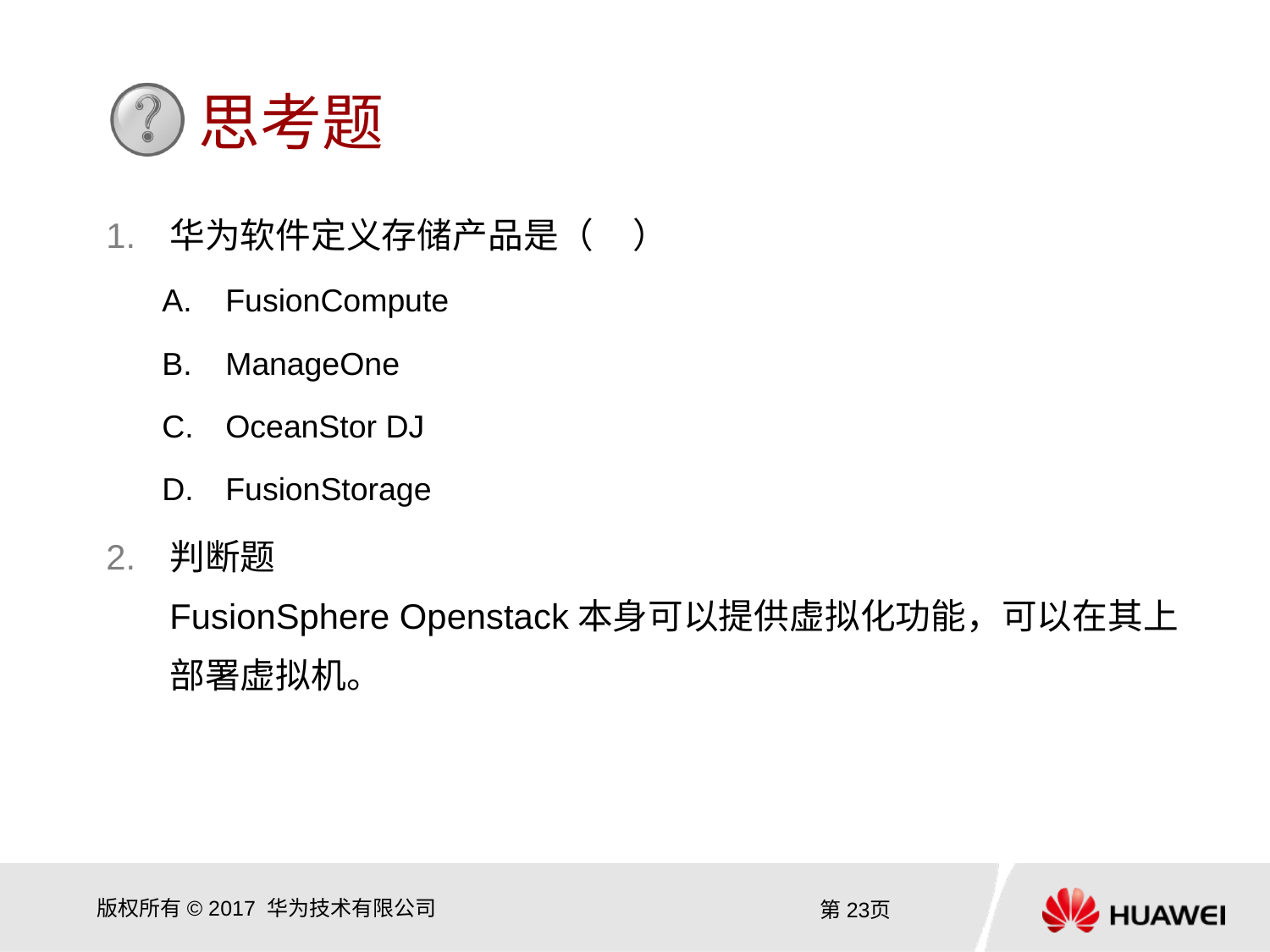

华为软件定义存储产品是（     ）
FusionCompute
ManageOne
OceanStor DJ
FusionStorage
判断题
FusionSphere Openstack本身可以提供虚拟化功能，可以在其上部署虚拟机。